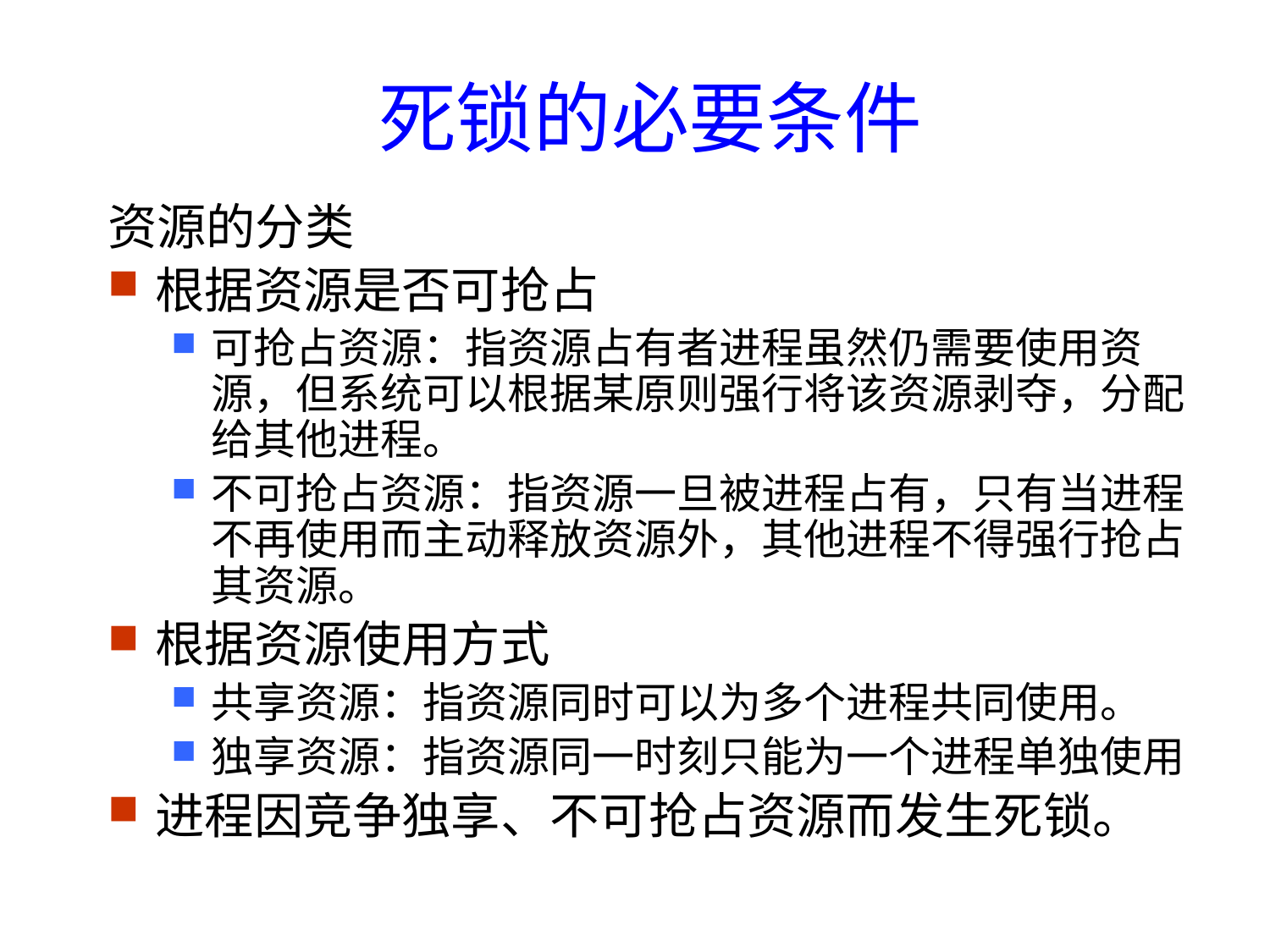

# 死锁的必要条件
资源的分类
根据资源是否可抢占
可抢占资源：指资源占有者进程虽然仍需要使用资源，但系统可以根据某原则强行将该资源剥夺，分配给其他进程。
不可抢占资源：指资源一旦被进程占有，只有当进程不再使用而主动释放资源外，其他进程不得强行抢占其资源。
根据资源使用方式
共享资源：指资源同时可以为多个进程共同使用。
独享资源：指资源同一时刻只能为一个进程单独使用
进程因竞争独享、不可抢占资源而发生死锁。